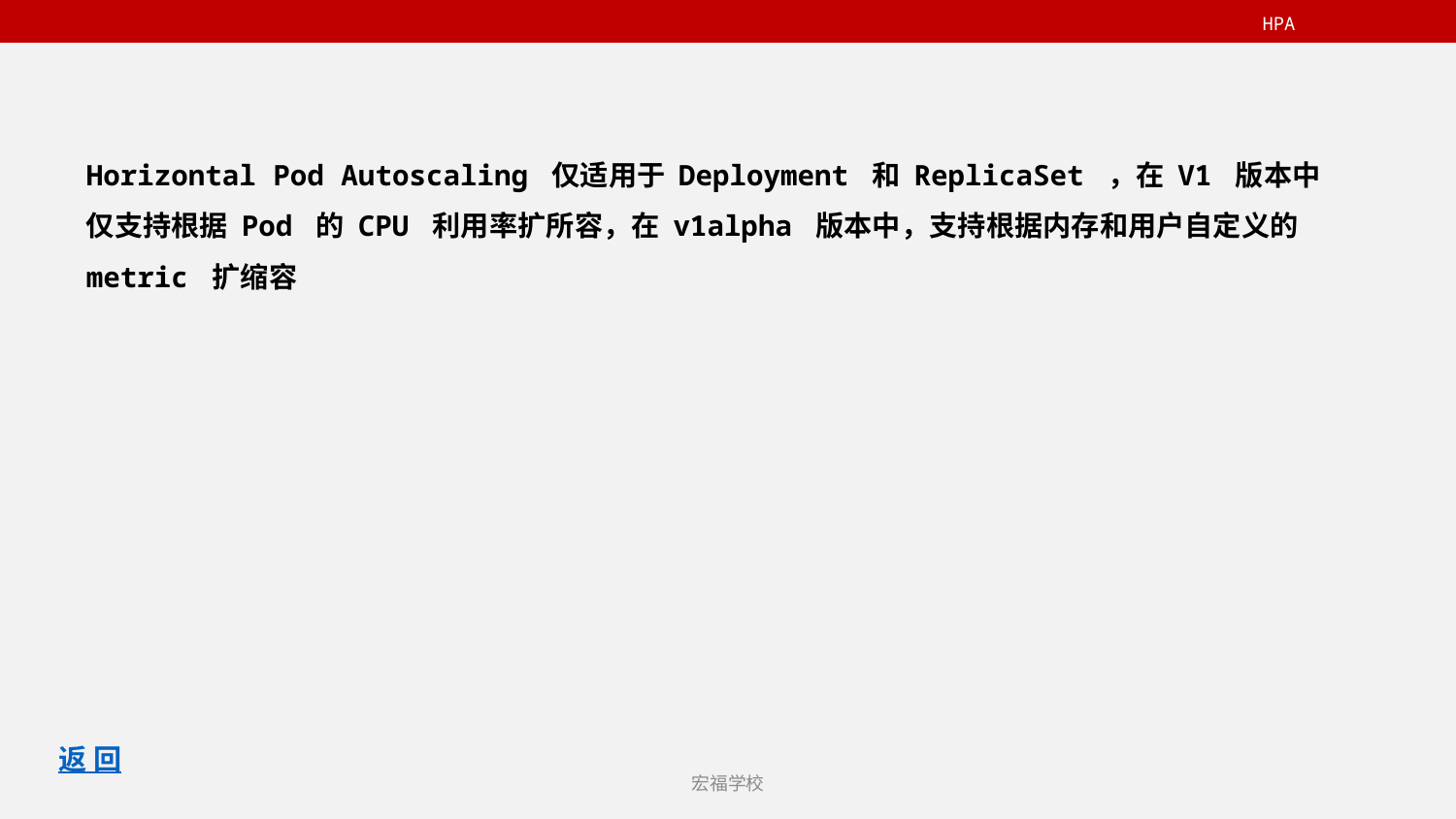

HPA
Horizontal Pod Autoscaling 仅适用于 Deployment 和 ReplicaSet ，在 V1 版本中仅支持根据 Pod 的 CPU 利用率扩所容，在 v1alpha 版本中，支持根据内存和用户自定义的 metric 扩缩容
返 回
8
宏福学校